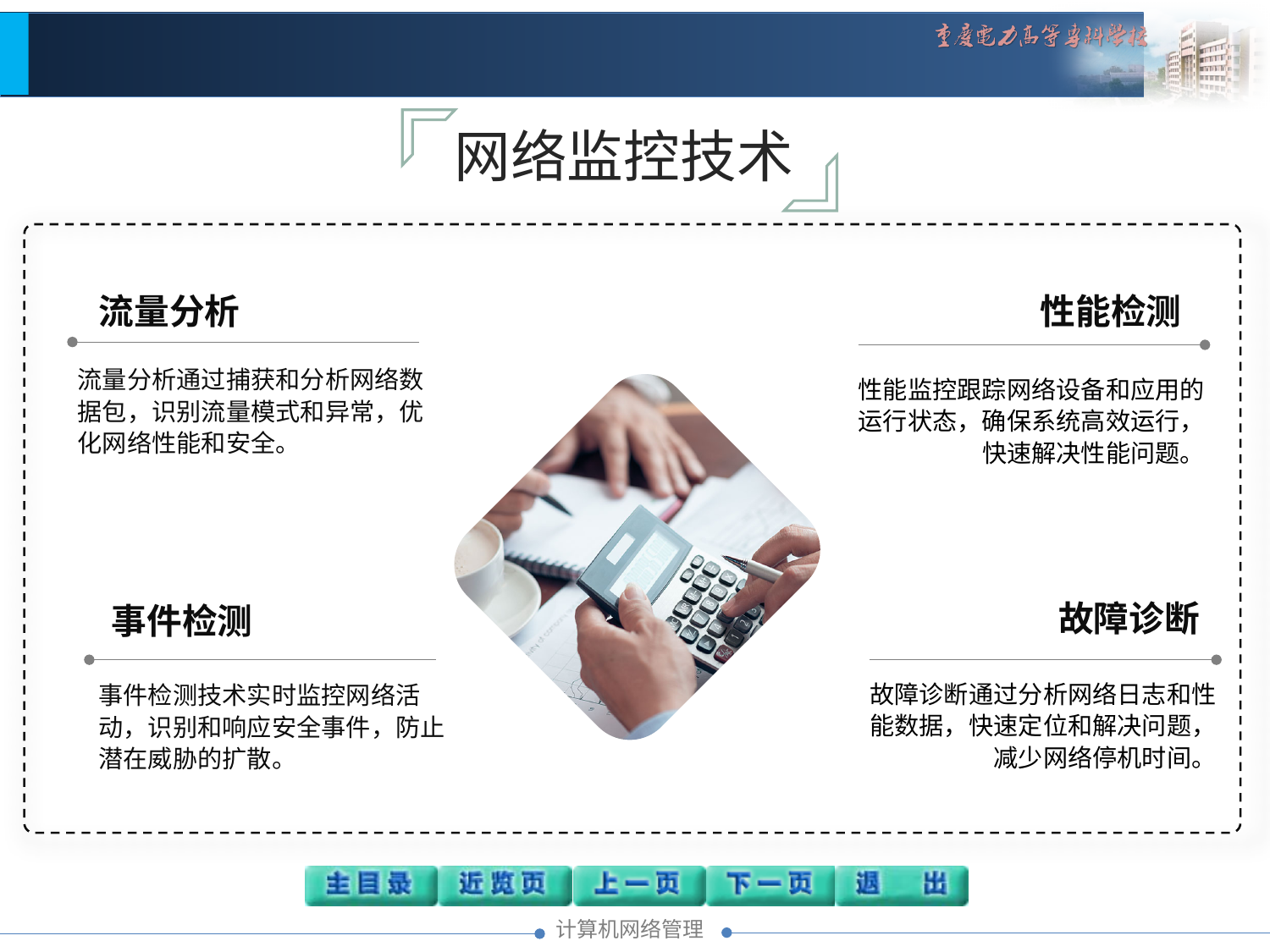

网络监控技术

流量分析
流量分析通过捕获和分析网络数据包，识别流量模式和异常，优化网络性能和安全。
性能检测
性能监控跟踪网络设备和应用的运行状态，确保系统高效运行，快速解决性能问题。

故障诊断
故障诊断通过分析网络日志和性能数据，快速定位和解决问题，减少网络停机时间。
事件检测
事件检测技术实时监控网络活动，识别和响应安全事件，防止潜在威胁的扩散。